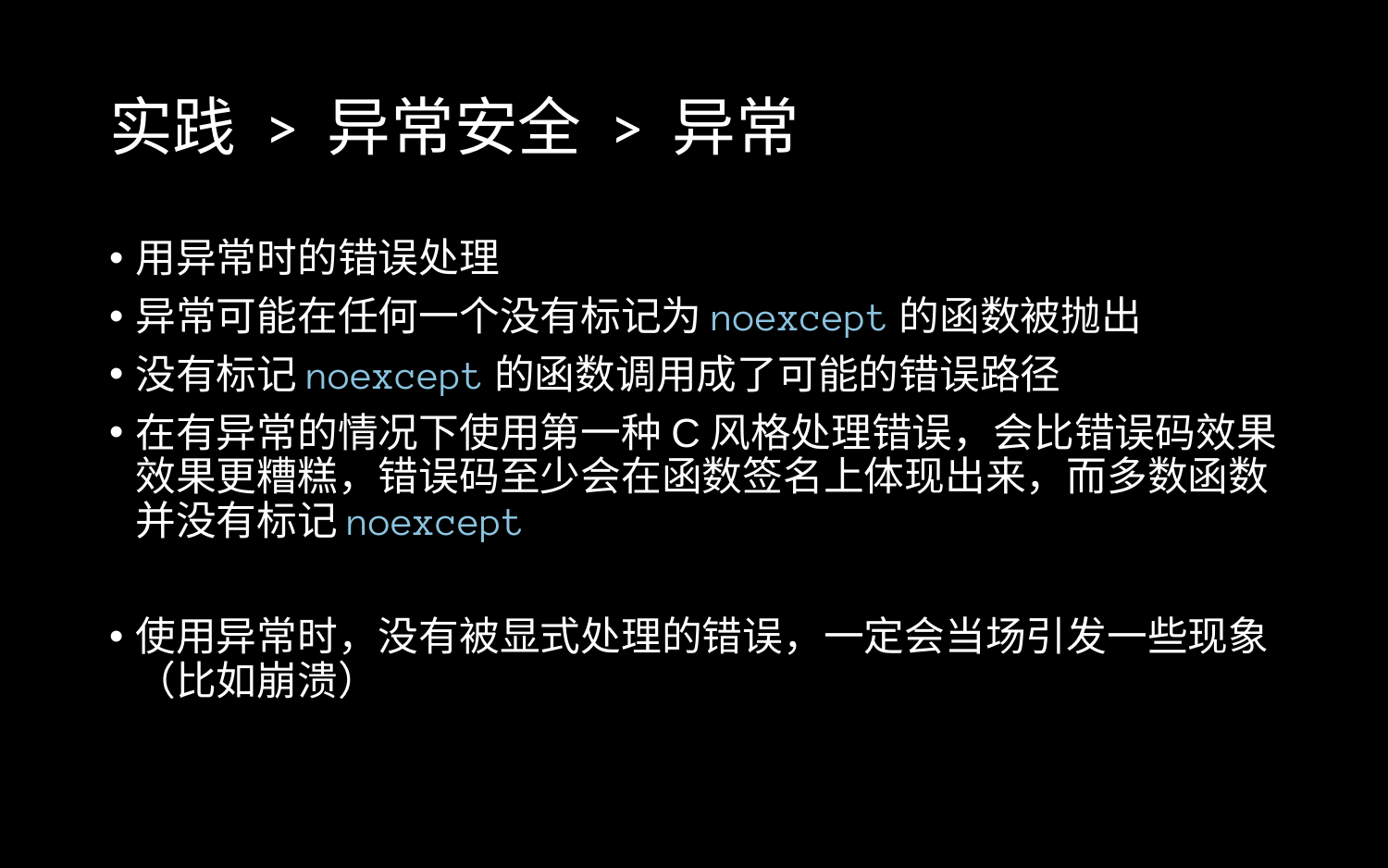

# 实践 > 异常安全 > 异常
用异常时的错误处理
异常可能在任何一个没有标记为noexcept的函数被抛出
没有标记noexcept的函数调用成了可能的错误路径
在有异常的情况下使用第一种C风格处理错误，会比错误码效果效果更糟糕，错误码至少会在函数签名上体现出来，而多数函数并没有标记noexcept

使用异常时，没有被显式处理的错误，一定会当场引发一些现象（比如崩溃）